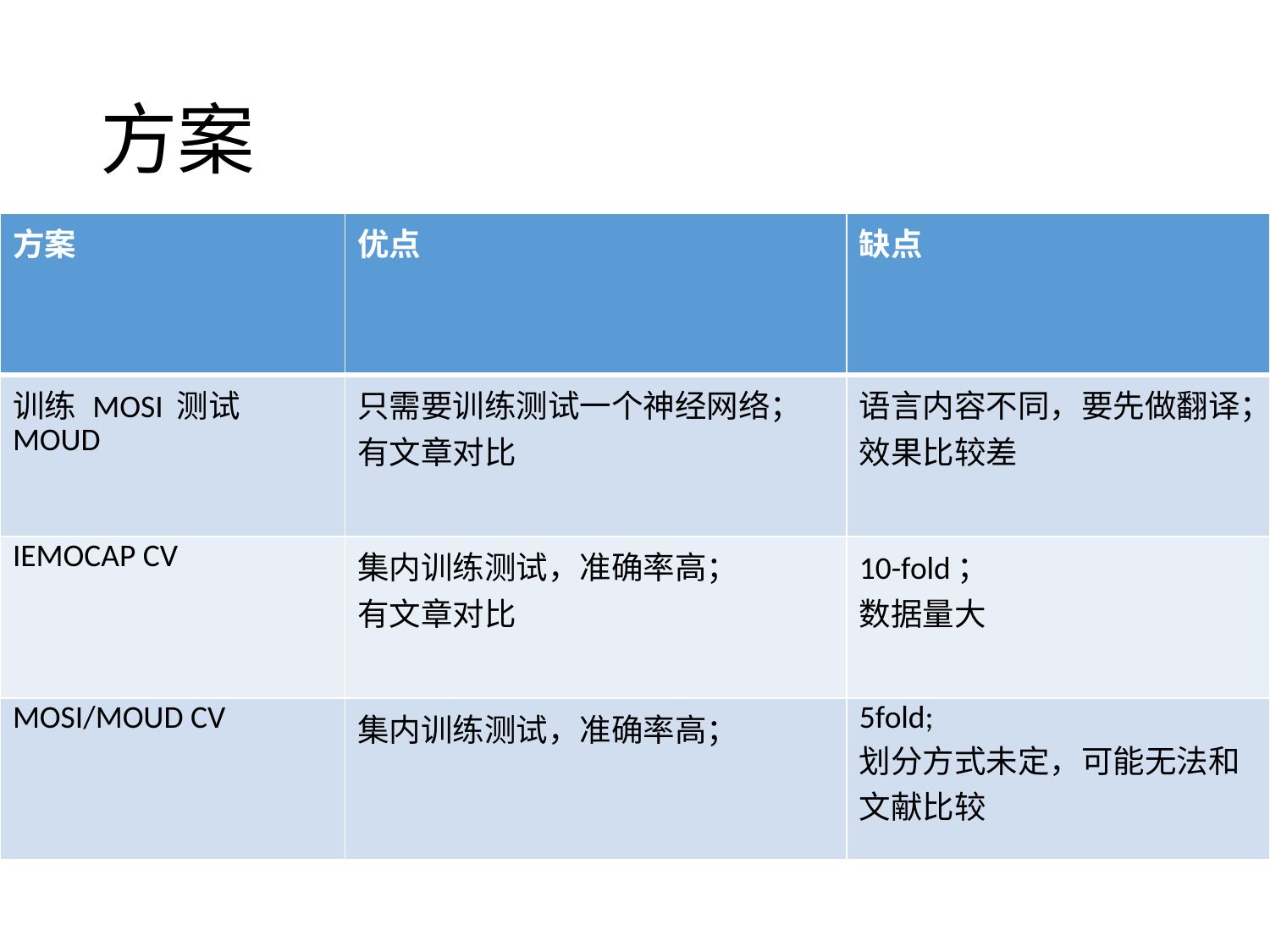

# 方案
| 方案 | 优点 | 缺点 |
| --- | --- | --- |
| 训练 MOSI 测试 MOUD | 只需要训练测试一个神经网络； 有文章对比 | 语言内容不同，要先做翻译；效果比较差 |
| IEMOCAP CV | 集内训练测试，准确率高； 有文章对比 | 10-fold； 数据量大 |
| MOSI/MOUD CV | 集内训练测试，准确率高； | 5fold; 划分方式未定，可能无法和文献比较 |